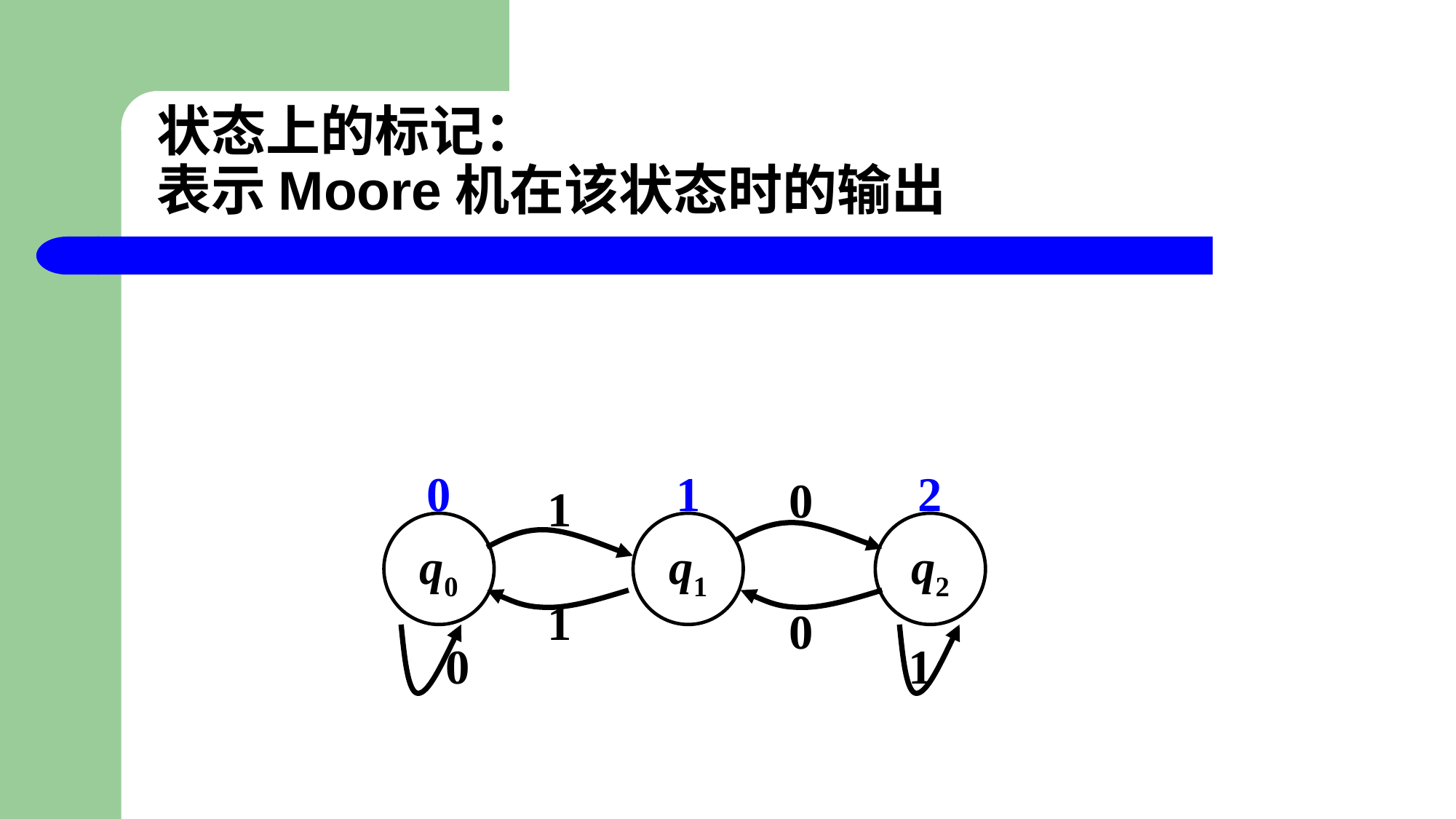

# 状态上的标记： 表示Moore机在该状态时的输出

0
1
2
0
1
q0
q1
q2

1
0

0
1